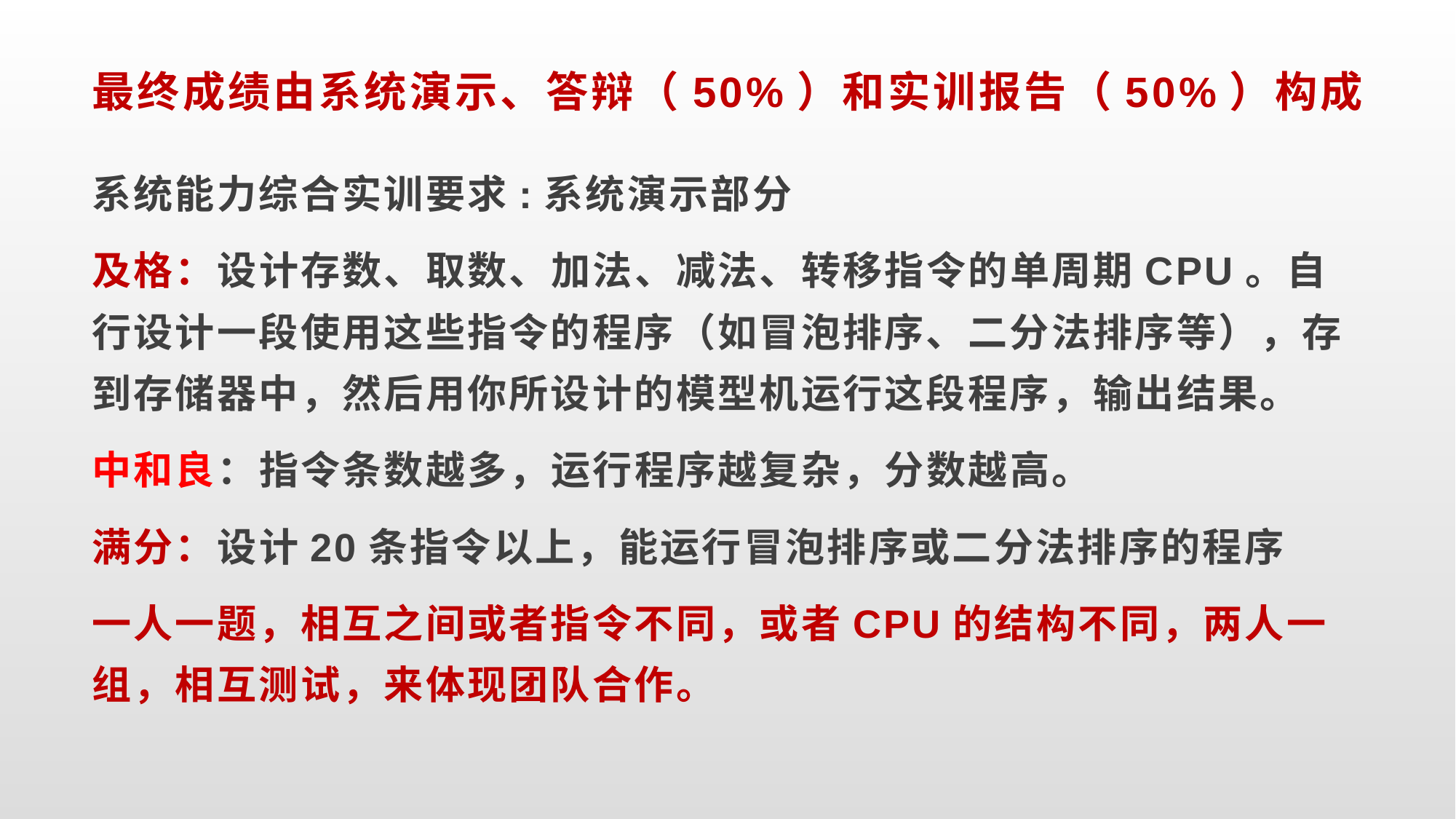

# 最终成绩由系统演示、答辩（50%）和实训报告（50%）构成
系统能力综合实训要求:系统演示部分
及格：设计存数、取数、加法、减法、转移指令的单周期CPU。自行设计一段使用这些指令的程序（如冒泡排序、二分法排序等），存到存储器中，然后用你所设计的模型机运行这段程序，输出结果。
中和良：指令条数越多，运行程序越复杂，分数越高。
满分：设计20条指令以上，能运行冒泡排序或二分法排序的程序
一人一题，相互之间或者指令不同，或者CPU的结构不同，两人一组，相互测试，来体现团队合作。